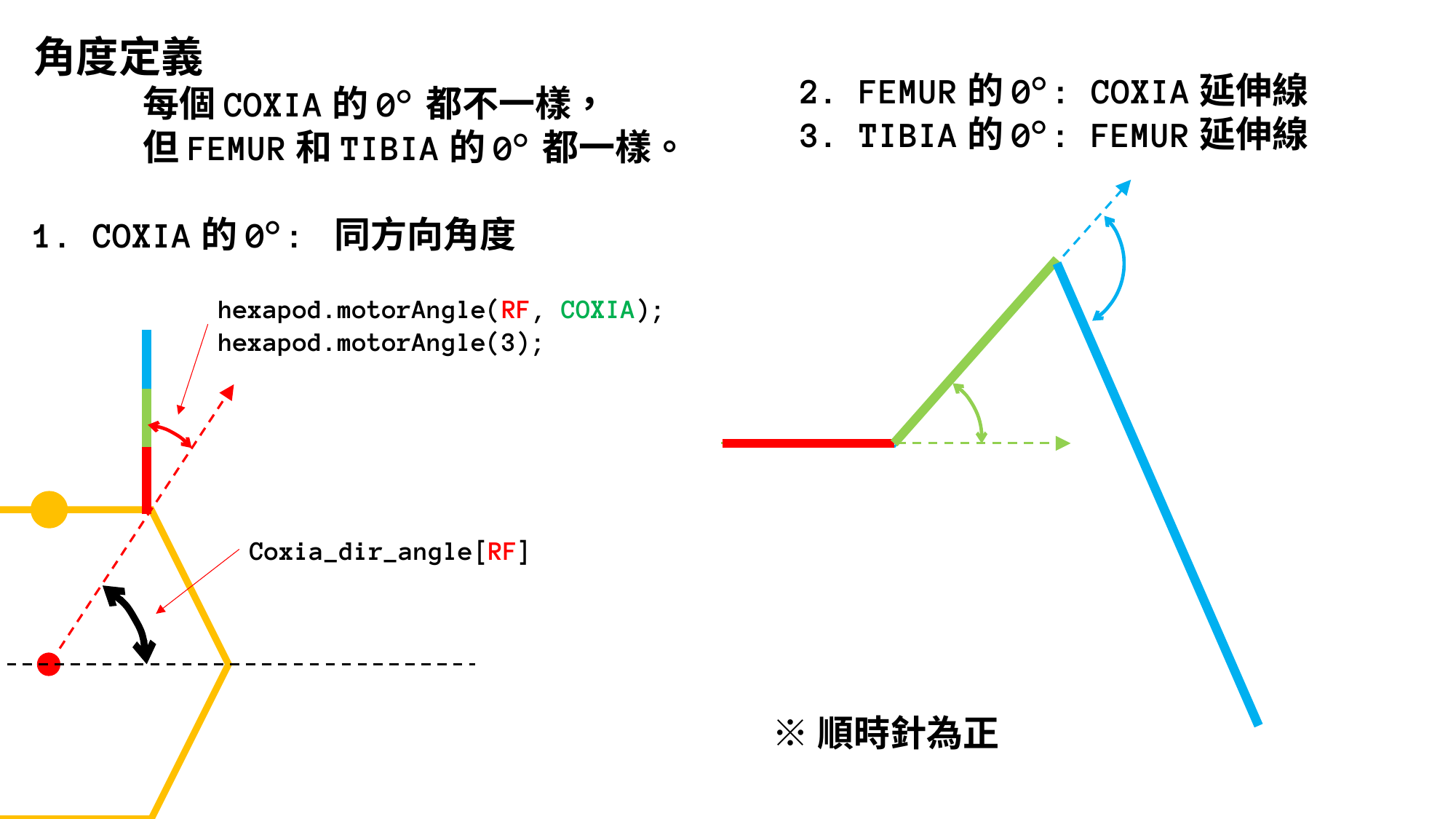

角度定義
	每個COXIA的0°都不一樣，
	但FEMUR和TIBIA的0°都一樣。

1. COXIA的0°: 同方向角度
2. FEMUR的0°: COXIA延伸線
3. TIBIA的0°: FEMUR延伸線

hexapod.motorAngle(RF, COXIA);
hexapod.motorAngle(3);

Coxia_dir_angle[RF]

※順時針為正